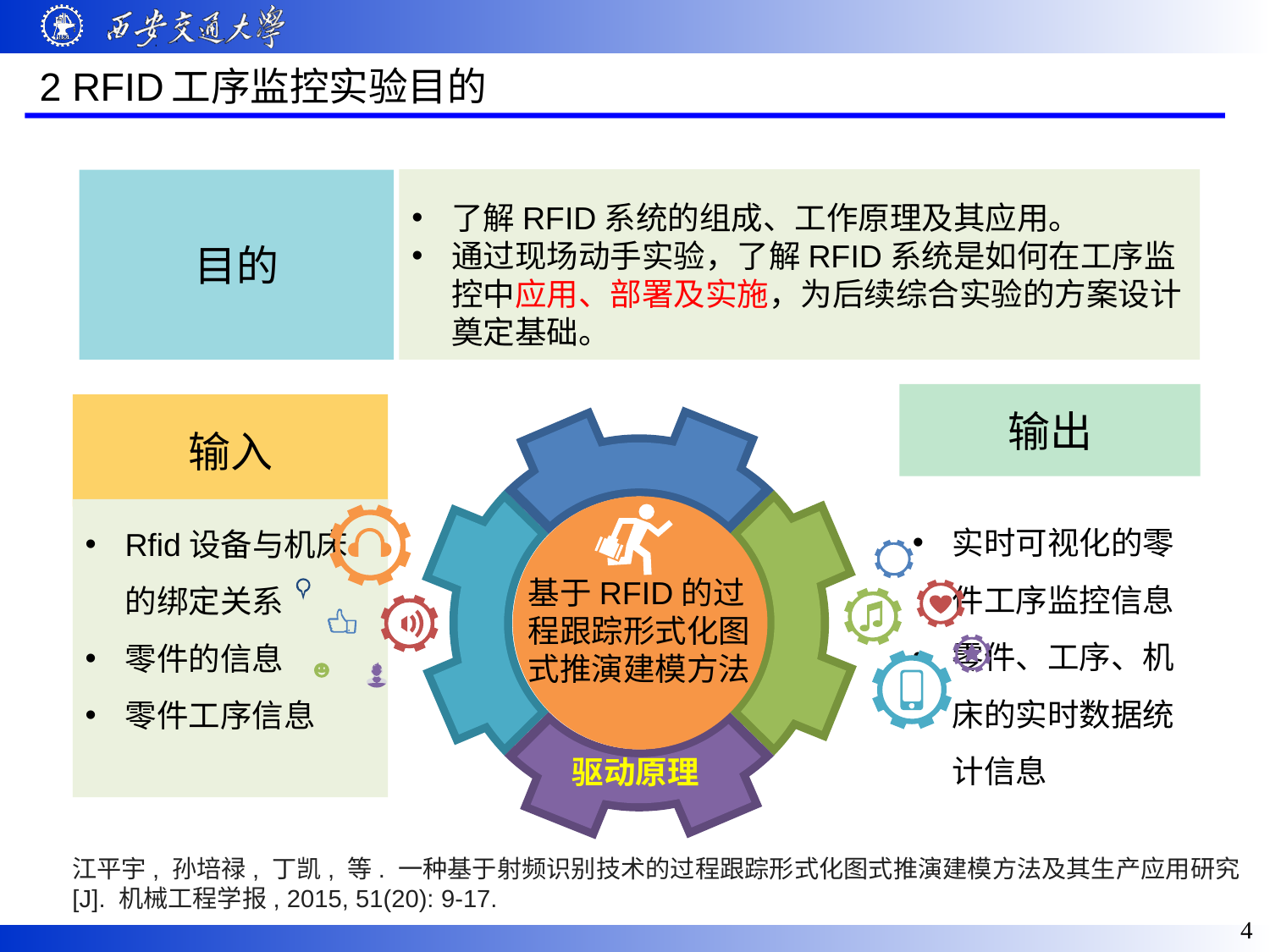

# 2 RFID工序监控实验目的
了解RFID系统的组成、工作原理及其应用。
通过现场动手实验，了解RFID系统是如何在工序监控中应用、部署及实施，为后续综合实验的方案设计奠定基础。
目的
输出
输入

实时可视化的零件工序监控信息
零件、工序、机床的实时数据统计信息
Rfid设备与机床的绑定关系
零件的信息
零件工序信息

基于RFID的过程跟踪形式化图式推演建模方法
驱动原理
江平宇, 孙培禄, 丁凯, 等. 一种基于射频识别技术的过程跟踪形式化图式推演建模方法及其生产应用研究[J]. 机械工程学报, 2015, 51(20): 9-17.